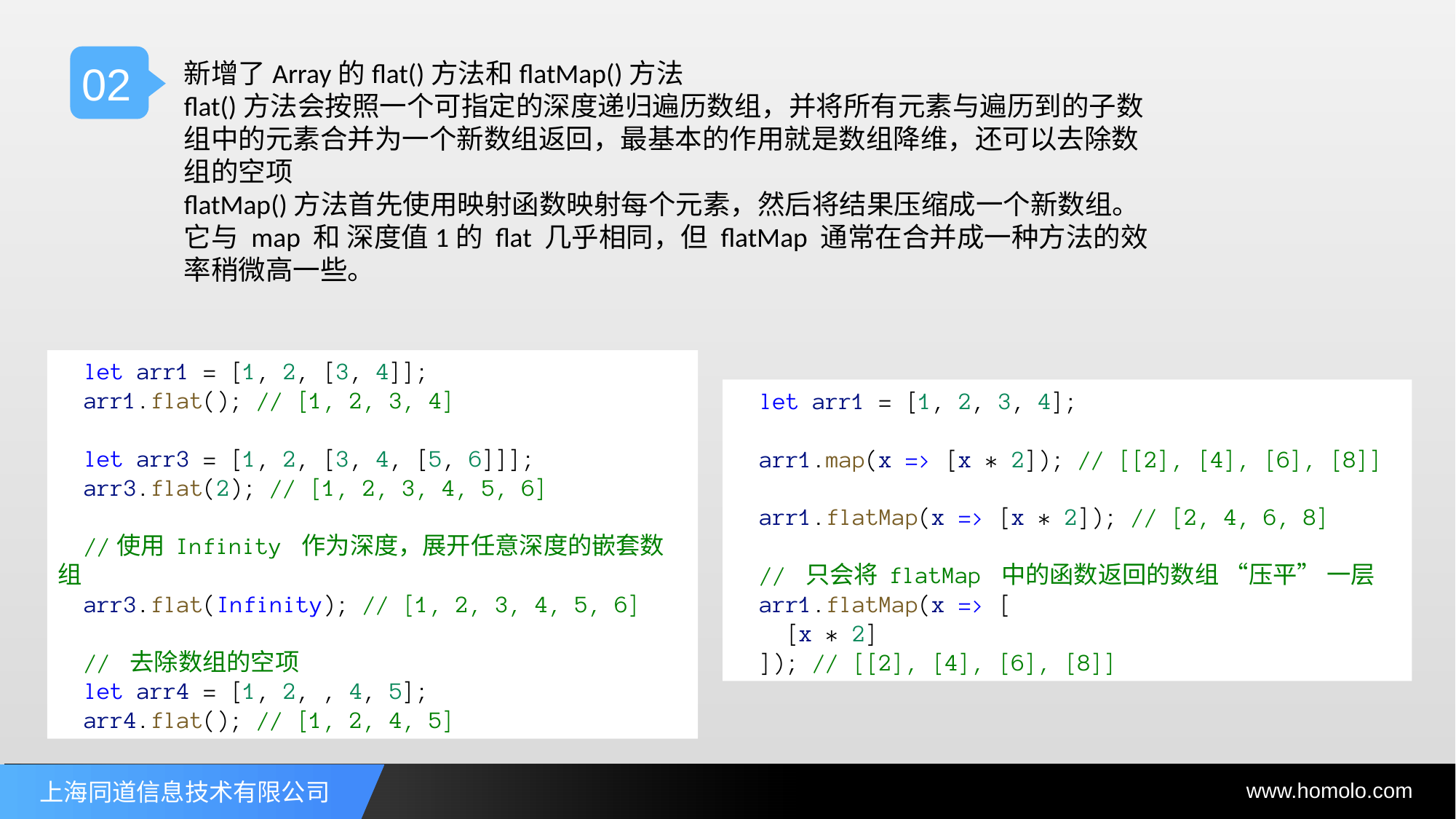

02
新增了Array的flat()方法和flatMap()方法
flat()方法会按照一个可指定的深度递归遍历数组，并将所有元素与遍历到的子数组中的元素合并为一个新数组返回，最基本的作用就是数组降维，还可以去除数组的空项
flatMap()方法首先使用映射函数映射每个元素，然后将结果压缩成一个新数组。它与 map 和 深度值1的 flat 几乎相同，但 flatMap 通常在合并成一种方法的效率稍微高一些。
  let arr1 = [1, 2, [3, 4]];
  arr1.flat(); // [1, 2, 3, 4]
  let arr3 = [1, 2, [3, 4, [5, 6]]];
  arr3.flat(2); // [1, 2, 3, 4, 5, 6]
  //使用 Infinity 作为深度，展开任意深度的嵌套数组
  arr3.flat(Infinity); // [1, 2, 3, 4, 5, 6]
  // 去除数组的空项
  let arr4 = [1, 2, , 4, 5];
  arr4.flat(); // [1, 2, 4, 5]
  let arr1 = [1, 2, 3, 4];
  arr1.map(x => [x * 2]); // [[2], [4], [6], [8]]
  arr1.flatMap(x => [x * 2]); // [2, 4, 6, 8]
  // 只会将 flatMap 中的函数返回的数组 “压平” 一层
  arr1.flatMap(x => [
    [x * 2]
  ]); // [[2], [4], [6], [8]]